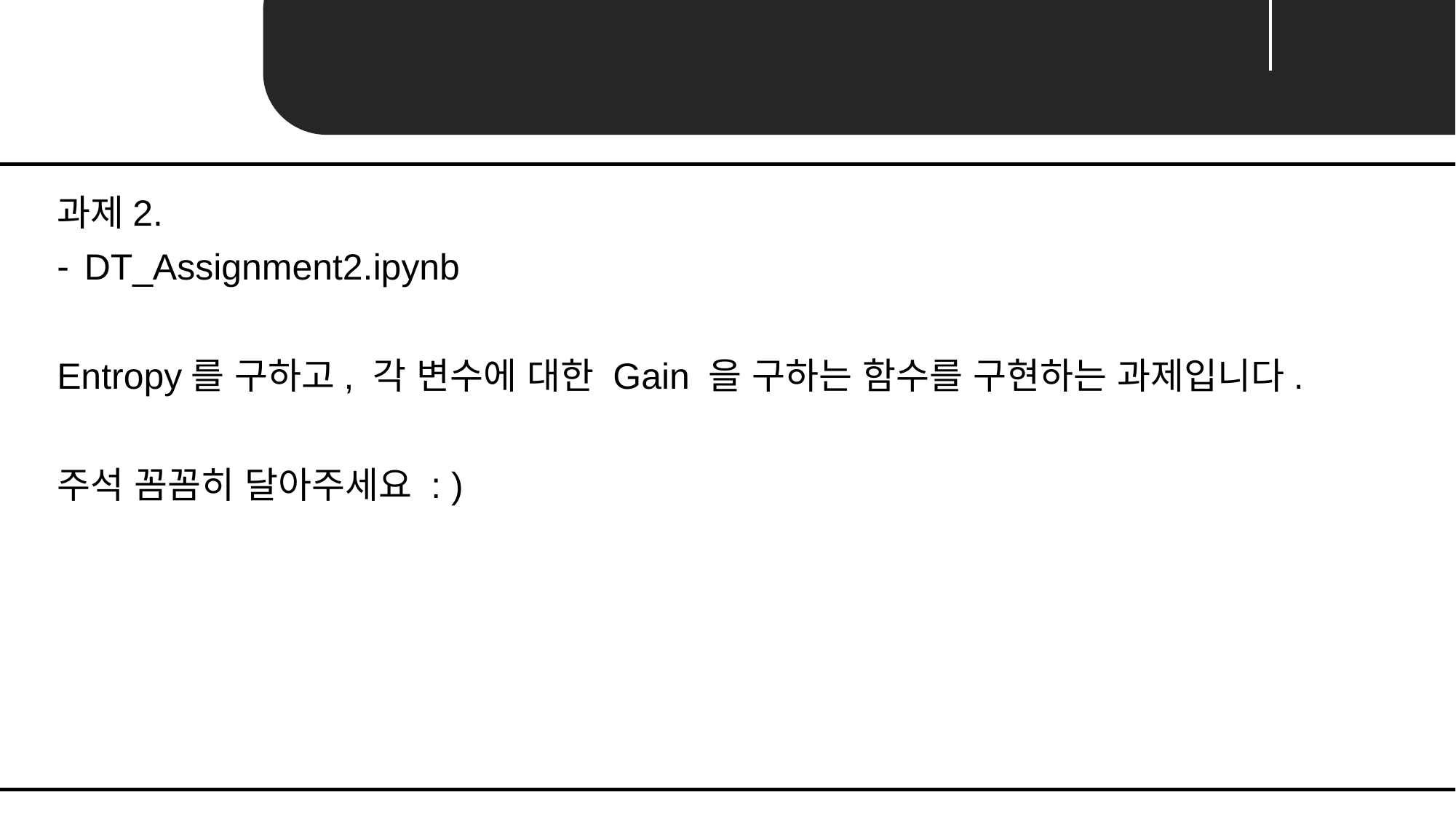

과제2.
DT_Assignment2.ipynb

Entropy를 구하고, 각 변수에 대한 Gain 을 구하는 함수를 구현하는 과제입니다.

주석 꼼꼼히 달아주세요 : )